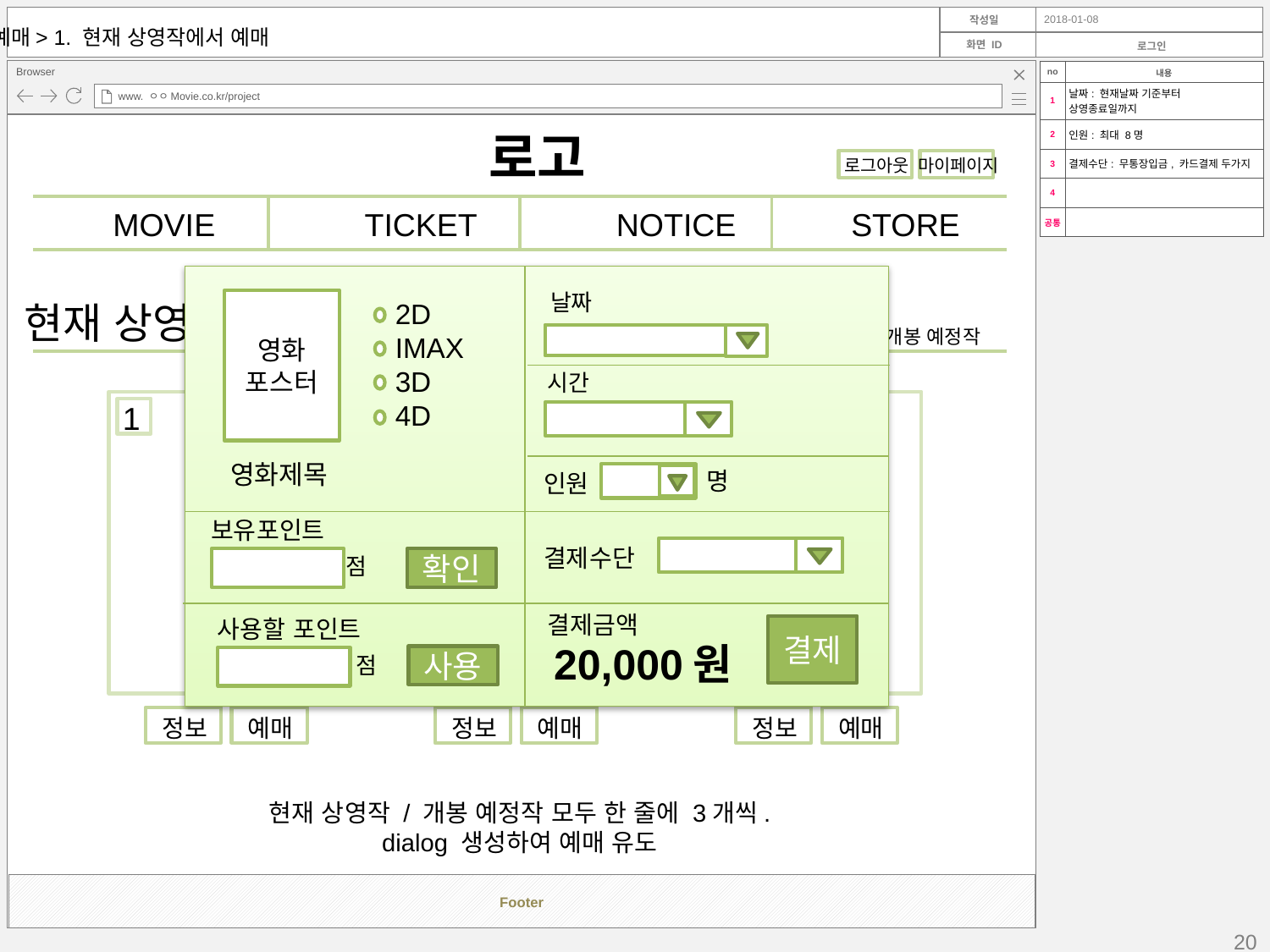

2018-01-08
예매> 1. 현재 상영작에서 예매
로그인
| no | 내용 |
| --- | --- |
| 1 | 날짜: 현재날짜 기준부터 상영종료일까지 |
| 2 | 인원: 최대 8명 |
| 3 | 결제수단: 무통장입금, 카드결제 두가지 |
| 4 |  |
| 공통 |  |
로고
로그아웃

마이페이지
MOVIE
TICKET
NOTICE
STORE

날짜
현재 상영작
영화
포스터
    2D
    IMAX
    3D
    4D

▶ 개봉 예정작

시간

1
2
3

영화제목
명
인원

보유포인트
점

확인
결제수단

결제금액
결제
20,000원
사용할 포인트
점
사용

정보
예매
정보
예매
정보
예매

현재 상영작 / 개봉 예정작 모두 한 줄에 3개씩.
dialog 생성하여 예매 유도
Footer
20